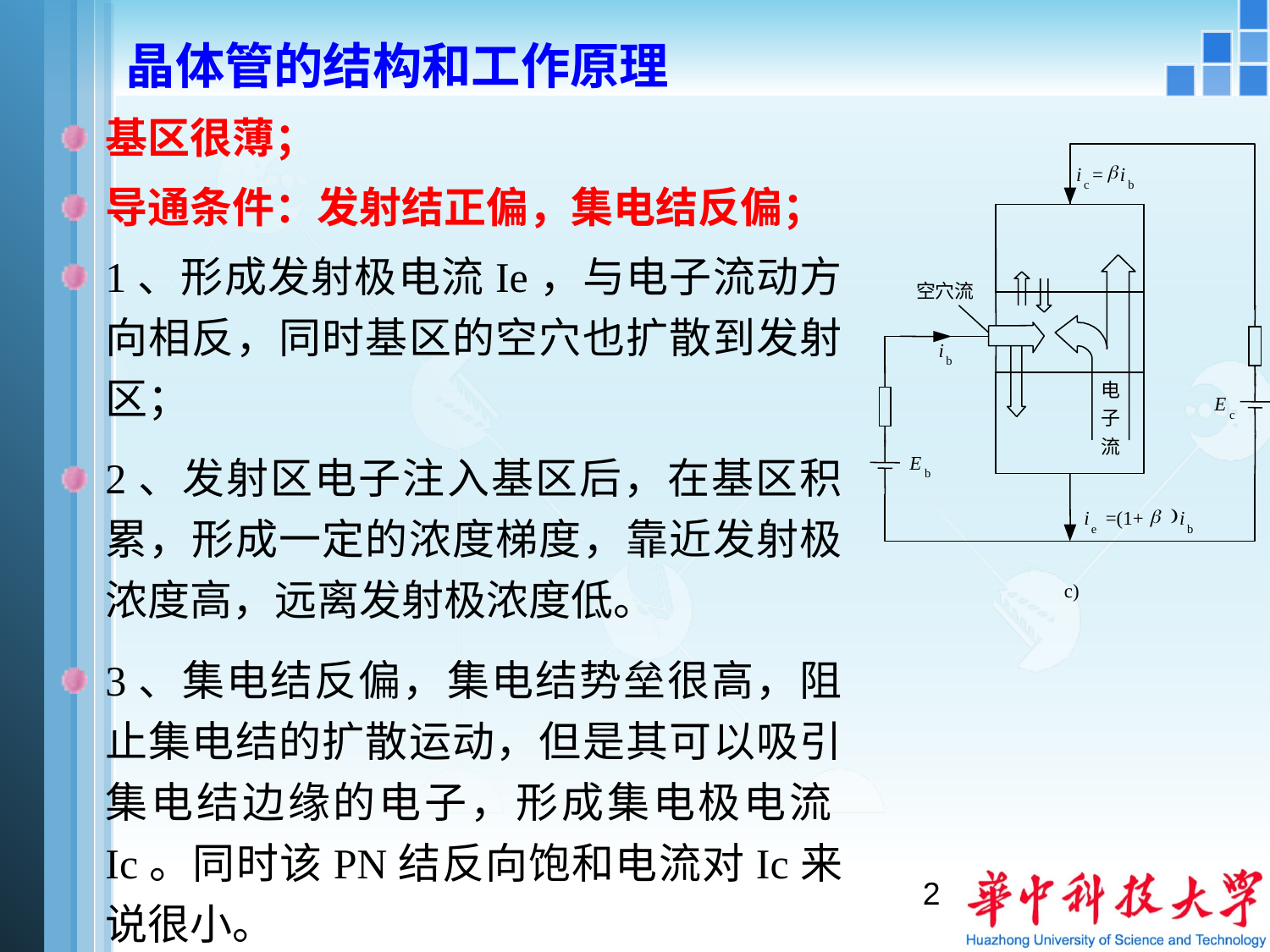

晶体管的结构和工作原理
基区很薄；
导通条件：发射结正偏，集电结反偏；
1、形成发射极电流Ie，与电子流动方向相反，同时基区的空穴也扩散到发射区；
2、发射区电子注入基区后，在基区积累，形成一定的浓度梯度，靠近发射极浓度高，远离发射极浓度低。
3、集电结反偏，集电结势垒很高，阻止集电结的扩散运动，但是其可以吸引集电结边缘的电子，形成集电极电流Ic。同时该PN结反向饱和电流对Ic来说很小。

β
i
=
i
c
b

空穴流

i

b

电

E

子
c

流
E

b

β
)
i
=(1+
i
e
b

c)
2